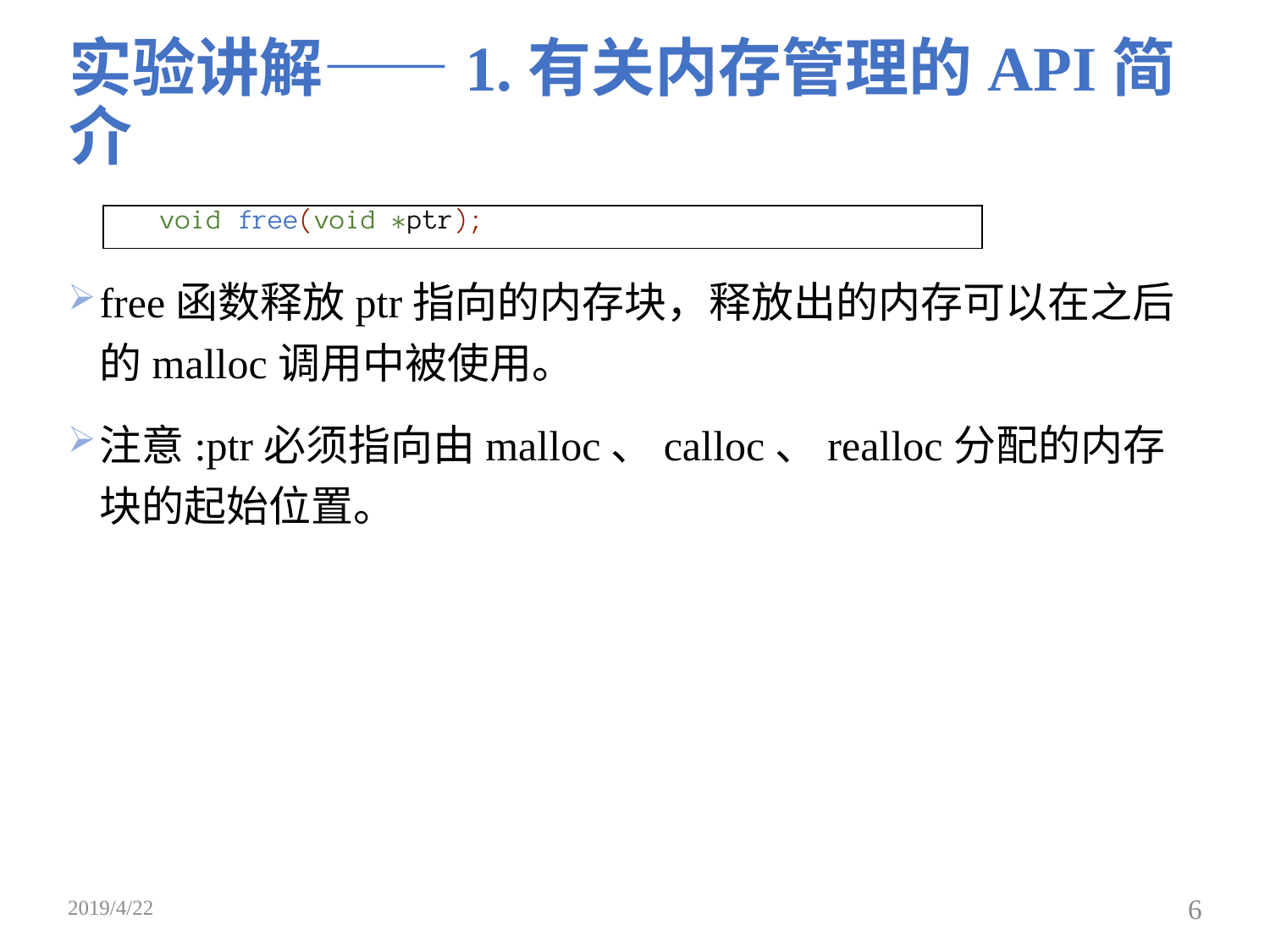

# 实验讲解——1.有关内存管理的API简介

free函数释放ptr指向的内存块，释放出的内存可以在之后的malloc调用中被使用。
注意:ptr必须指向由malloc、calloc、realloc分配的内存块的起始位置。
| void free(void \*ptr); |
| --- |
2019/4/22
6